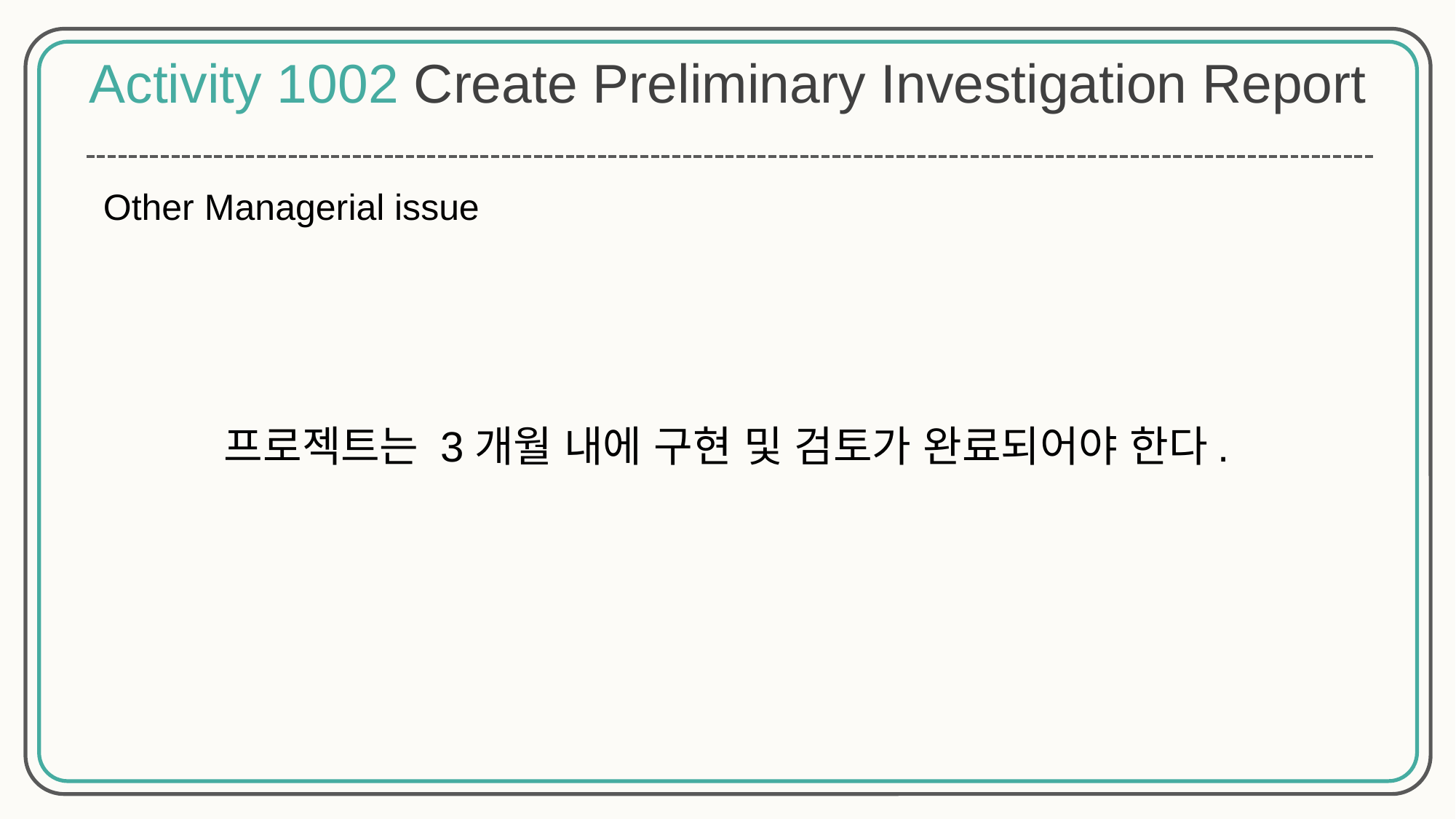

Activity 1002 Create Preliminary Investigation Report
Other Managerial issue
프로젝트는 3개월 내에 구현 및 검토가 완료되어야 한다.